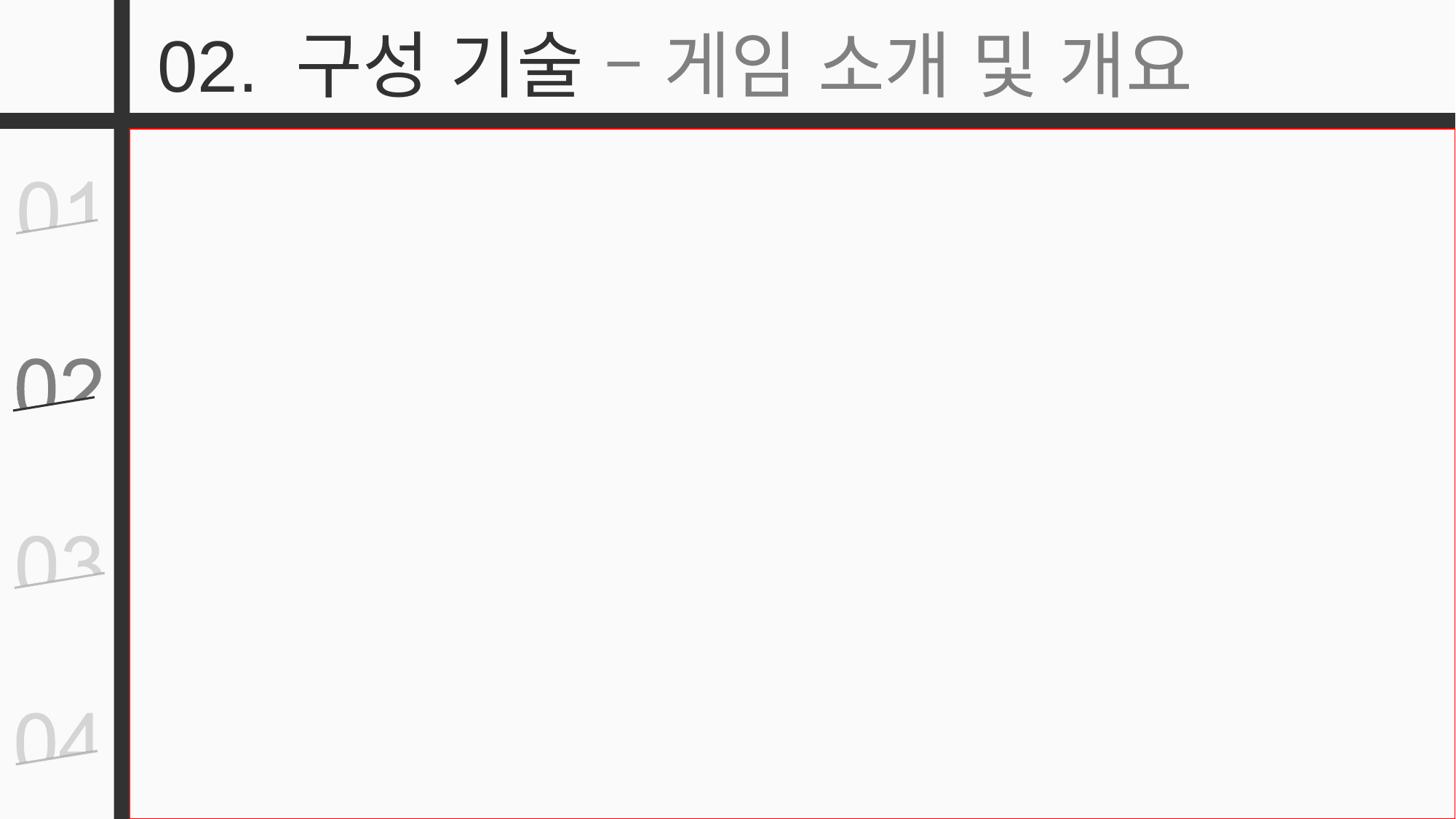

02. 구성 기술 – 게임 소개 및 개요